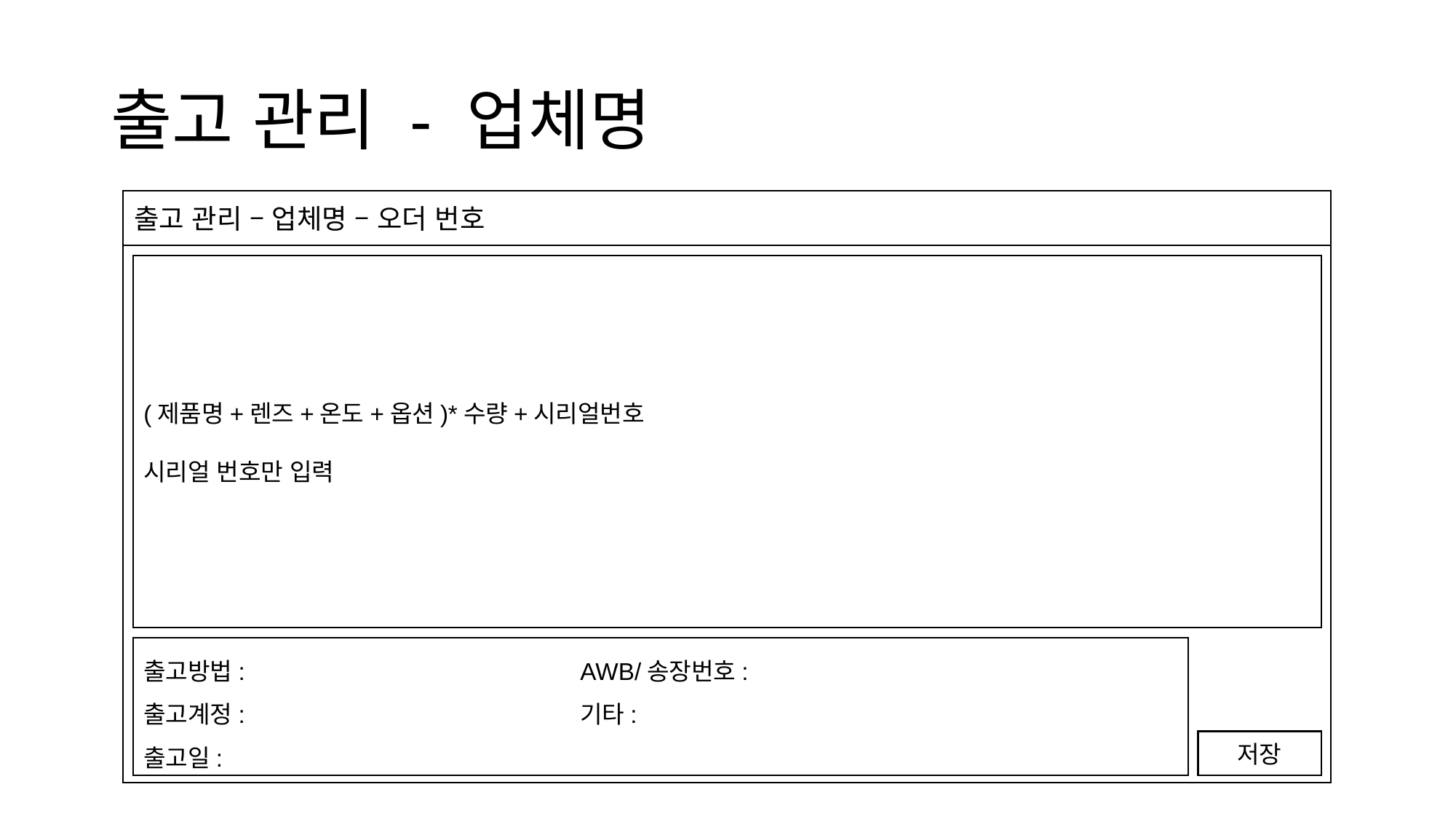

# 출고 관리 - 업체명

출고 관리 – 업체명 – 오더 번호
(제품명+렌즈+온도+옵션)*수량+시리얼번호

시리얼 번호만 입력
출고방법:				AWB/송장번호:
출고계정:				기타:
출고일:
저장